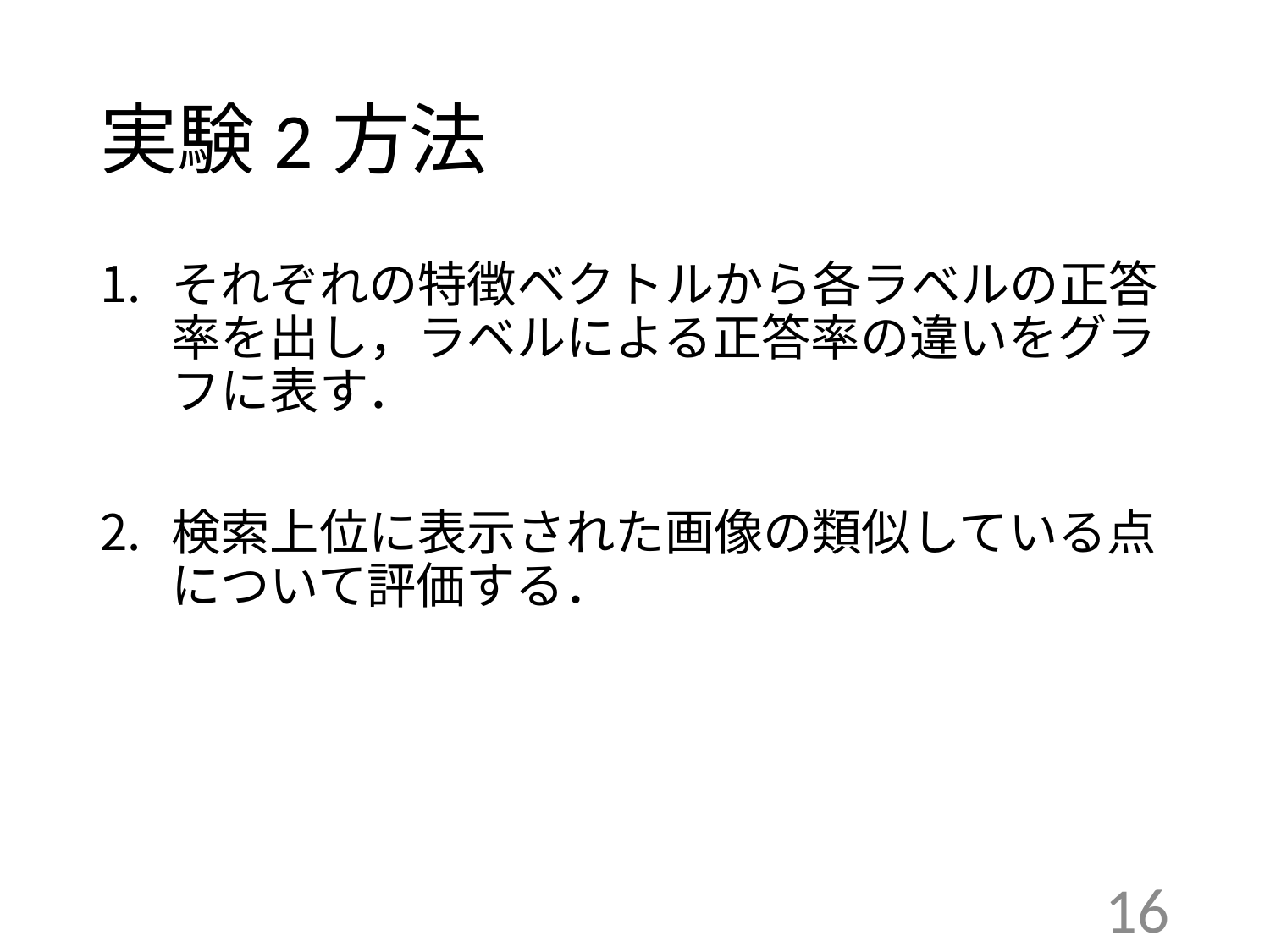

# 実験2方法
それぞれの特徴ベクトルから各ラベルの正答率を出し，ラベルによる正答率の違いをグラフに表す．

検索上位に表示された画像の類似している点について評価する．
16